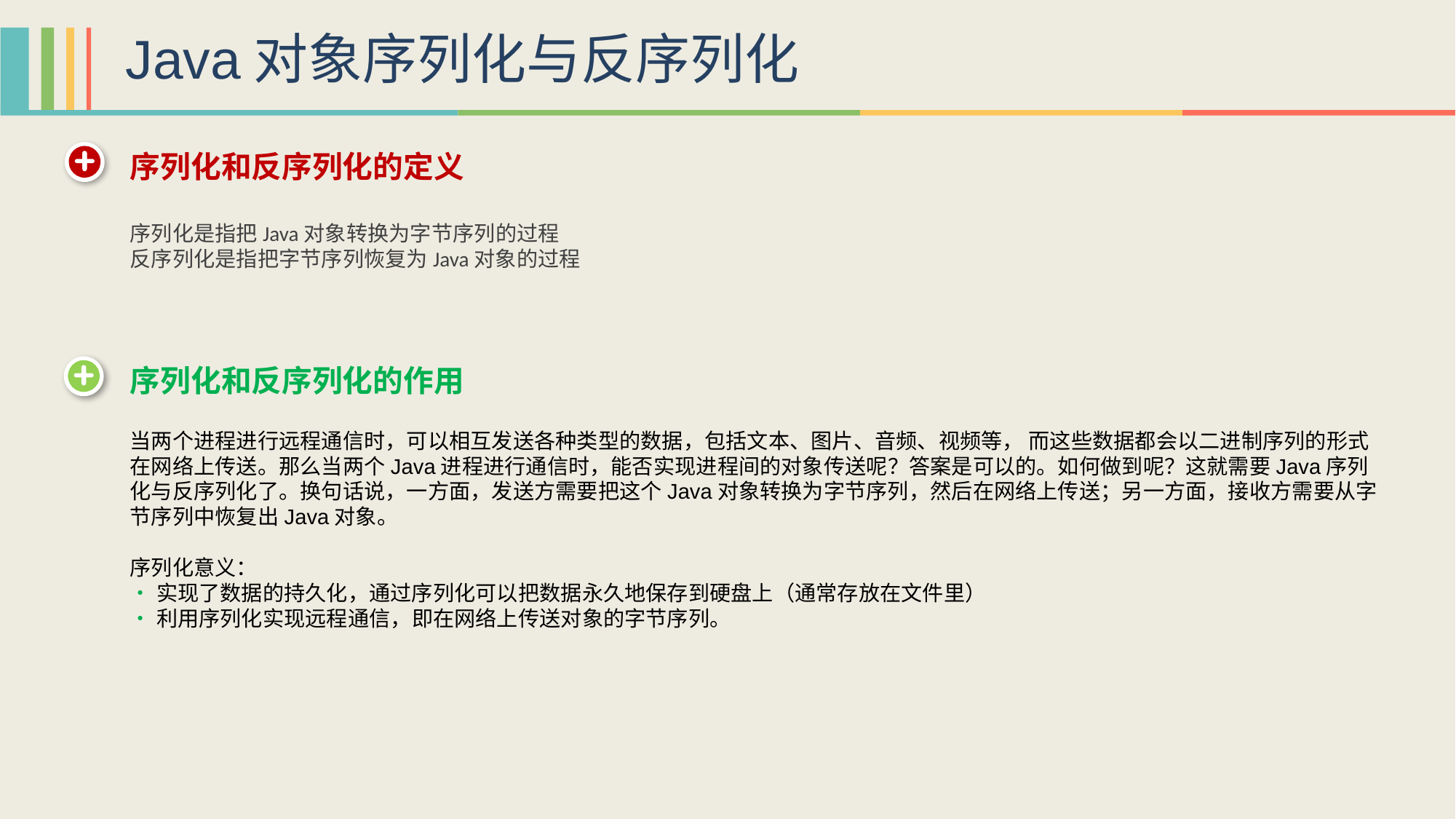

Java对象序列化与反序列化

序列化和反序列化的定义

序列化是指把Java对象转换为字节序列的过程
反序列化是指把字节序列恢复为Java对象的过程

序列化和反序列化的作用

当两个进程进行远程通信时，可以相互发送各种类型的数据，包括文本、图片、音频、视频等， 而这些数据都会以二进制序列的形式在网络上传送。那么当两个Java进程进行通信时，能否实现进程间的对象传送呢？答案是可以的。如何做到呢？这就需要Java序列化与反序列化了。换句话说，一方面，发送方需要把这个Java对象转换为字节序列，然后在网络上传送；另一方面，接收方需要从字节序列中恢复出Java对象。

序列化意义：
•实现了数据的持久化，通过序列化可以把数据永久地保存到硬盘上（通常存放在文件里）
•利用序列化实现远程通信，即在网络上传送对象的字节序列。